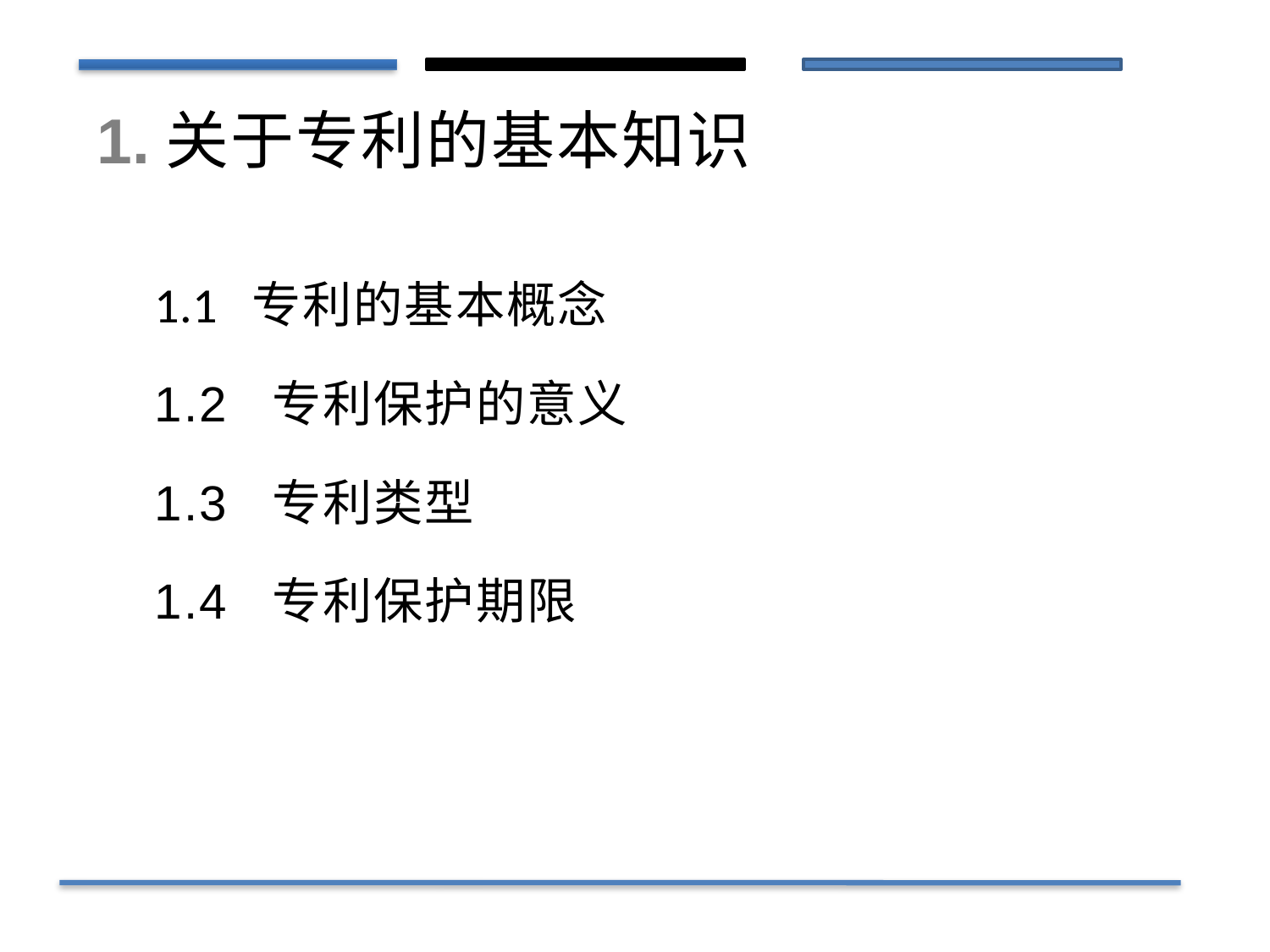

1.关于专利的基本知识

1.1  专利的基本概念
1.2  专利保护的意义
1.3  专利类型
1.4  专利保护期限